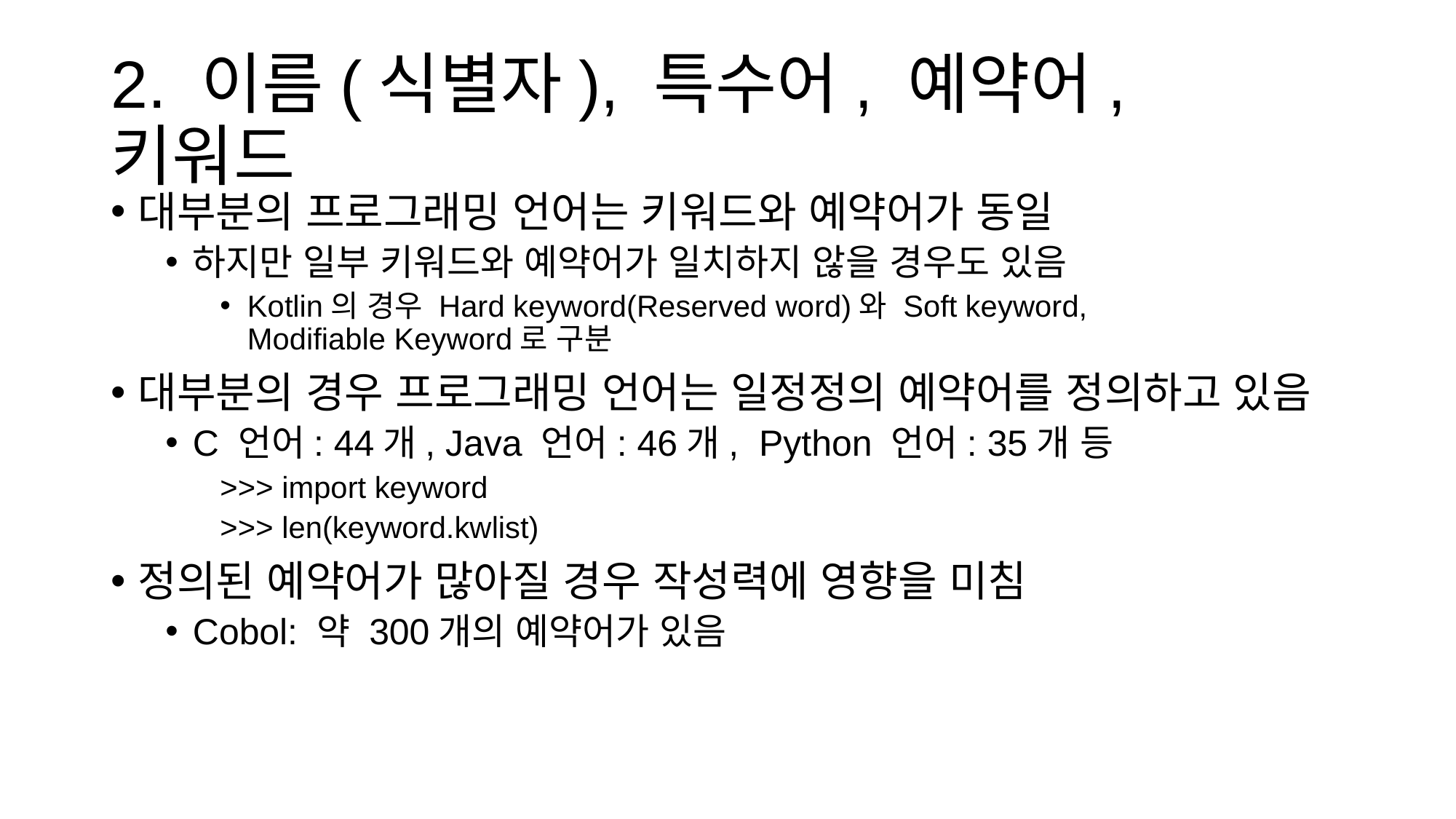

# 2. 이름(식별자), 특수어, 예약어, 키워드
대부분의 프로그래밍 언어는 키워드와 예약어가 동일
하지만 일부 키워드와 예약어가 일치하지 않을 경우도 있음
Kotlin의 경우 Hard keyword(Reserved word)와 Soft keyword, Modifiable Keyword로 구분
대부분의 경우 프로그래밍 언어는 일정정의 예약어를 정의하고 있음
C 언어: 44개, Java 언어: 46개,  Python 언어: 35개 등
>>> import keyword
>>> len(keyword.kwlist)
정의된 예약어가 많아질 경우 작성력에 영향을 미침
Cobol: 약 300개의 예약어가 있음